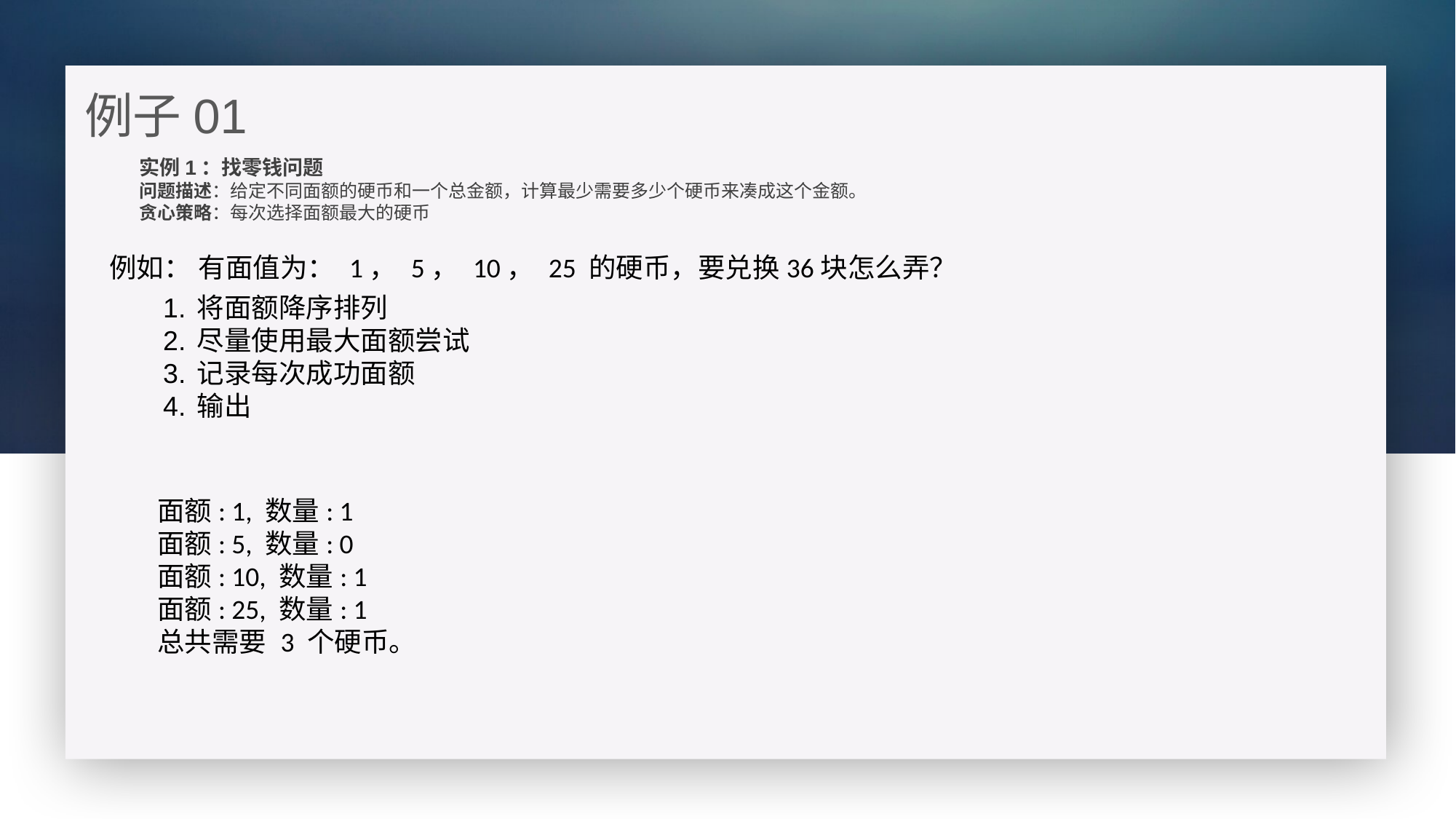

例子01
实例1：找零钱问题
问题描述：给定不同面额的硬币和一个总金额，计算最少需要多少个硬币来凑成这个金额。
贪心策略：每次选择面额最大的硬币
例如： 有面值为： 1， 5， 10， 25 的硬币，要兑换36块怎么弄？
将面额降序排列
尽量使用最大面额尝试
记录每次成功面额
输出
面额: 1, 数量: 1
面额: 5, 数量: 0
面额: 10, 数量: 1
面额: 25, 数量: 1
总共需要 3 个硬币。